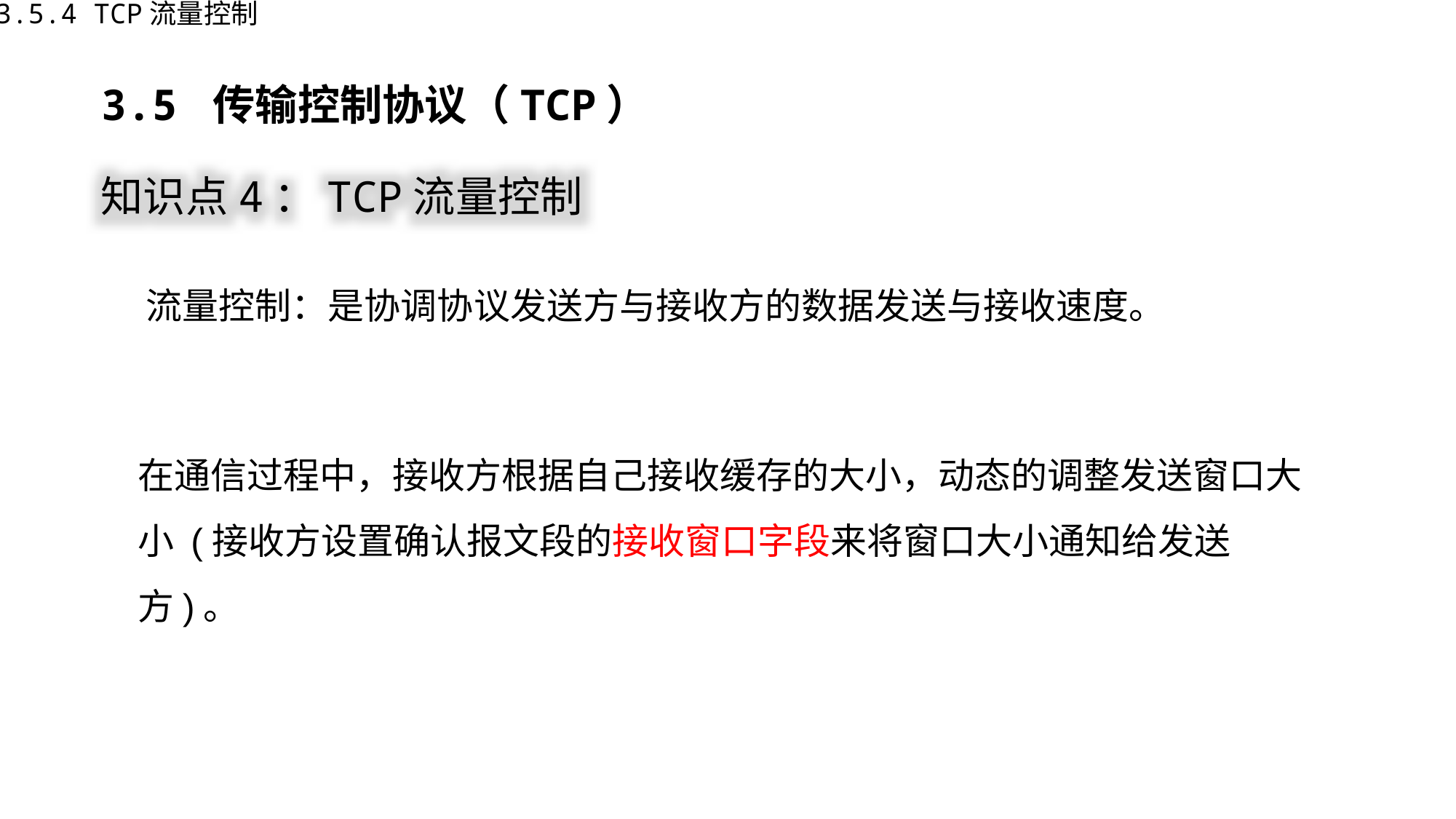

3.5.4 TCP流量控制
3.5 传输控制协议（TCP）
知识点4：TCP流量控制
流量控制：是协调协议发送方与接收方的数据发送与接收速度。
在通信过程中，接收方根据自己接收缓存的大小，动态的调整发送窗口大小 (接收方设置确认报文段的接收窗口字段来将窗口大小通知给发送方)。